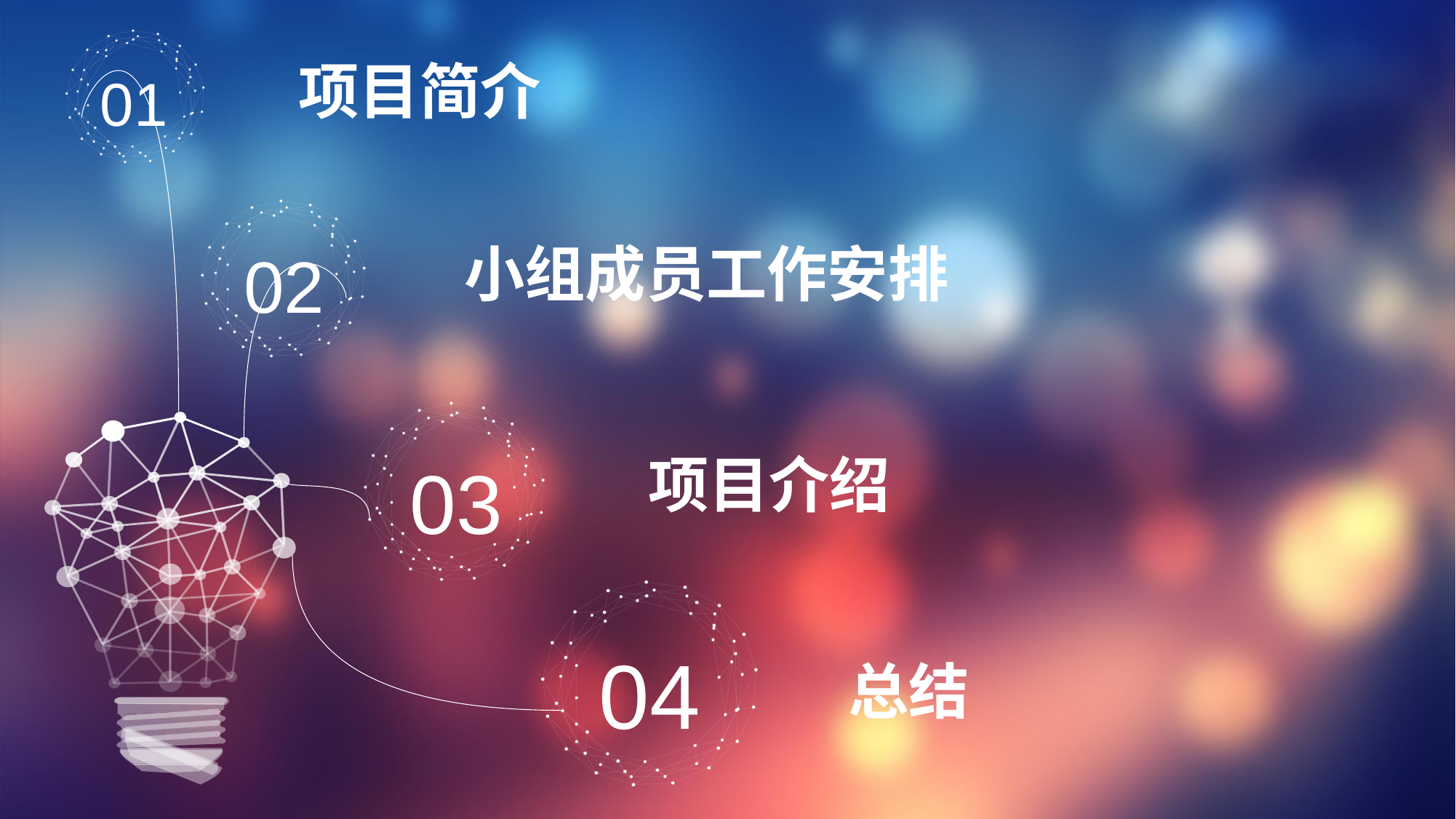

项目简介
01

小组成员工作安排
02

项目介绍
03

04
总结